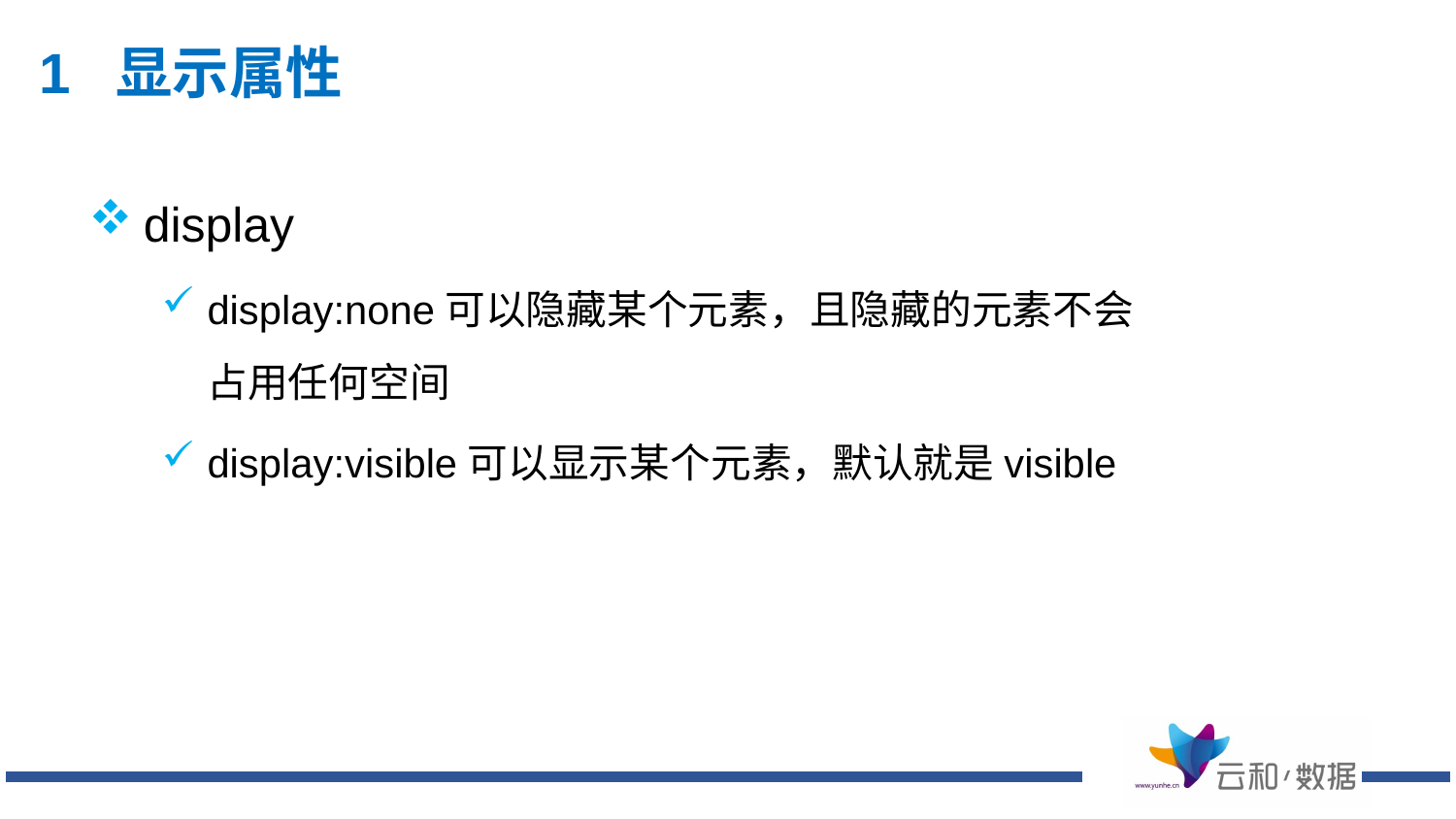

# 1  显示属性
display
display:none可以隐藏某个元素，且隐藏的元素不会占用任何空间
display:visible可以显示某个元素，默认就是visible

7